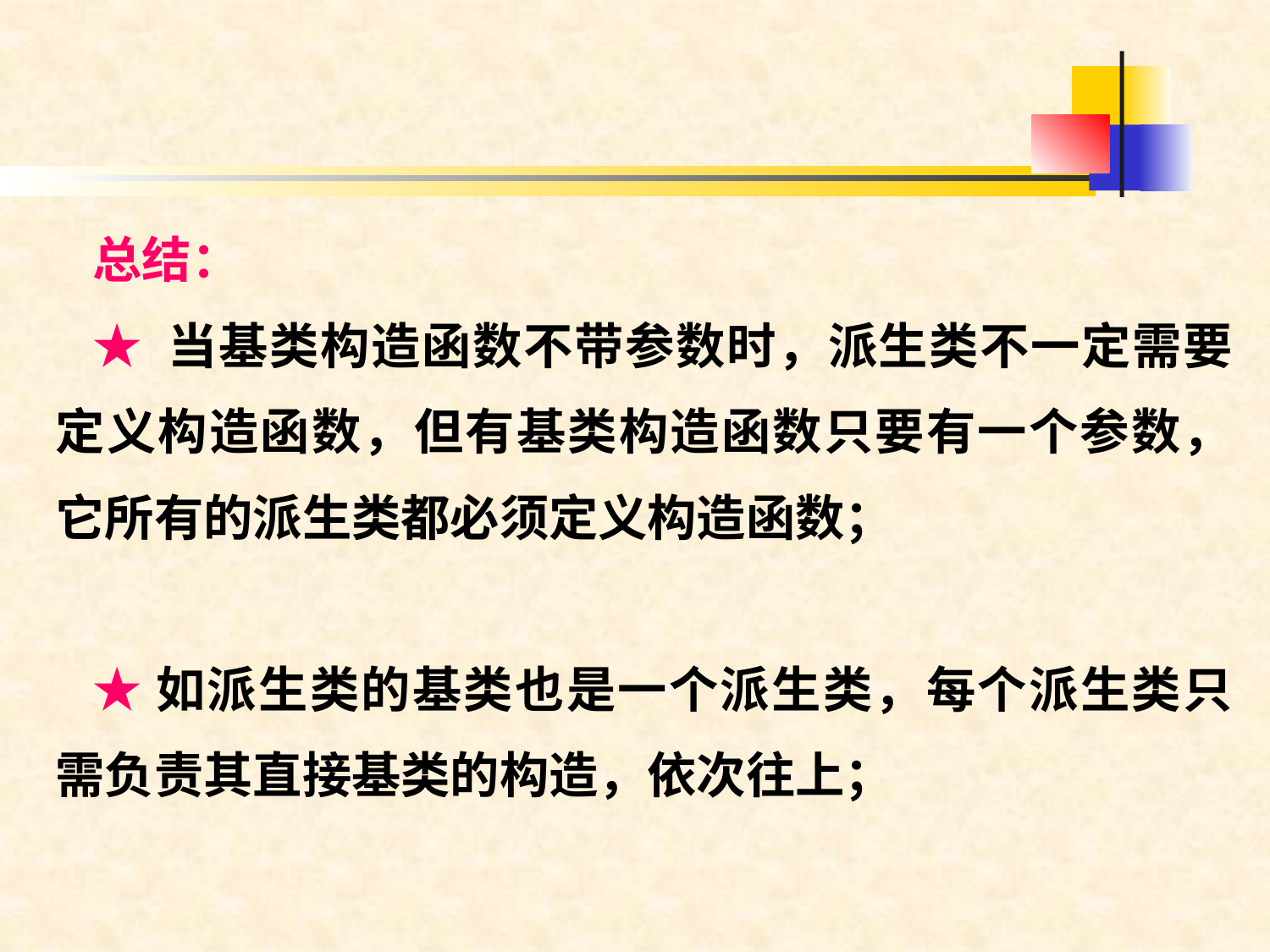

总结：
★ 当基类构造函数不带参数时，派生类不一定需要定义构造函数，但有基类构造函数只要有一个参数，它所有的派生类都必须定义构造函数；

★如派生类的基类也是一个派生类，每个派生类只需负责其直接基类的构造，依次往上；